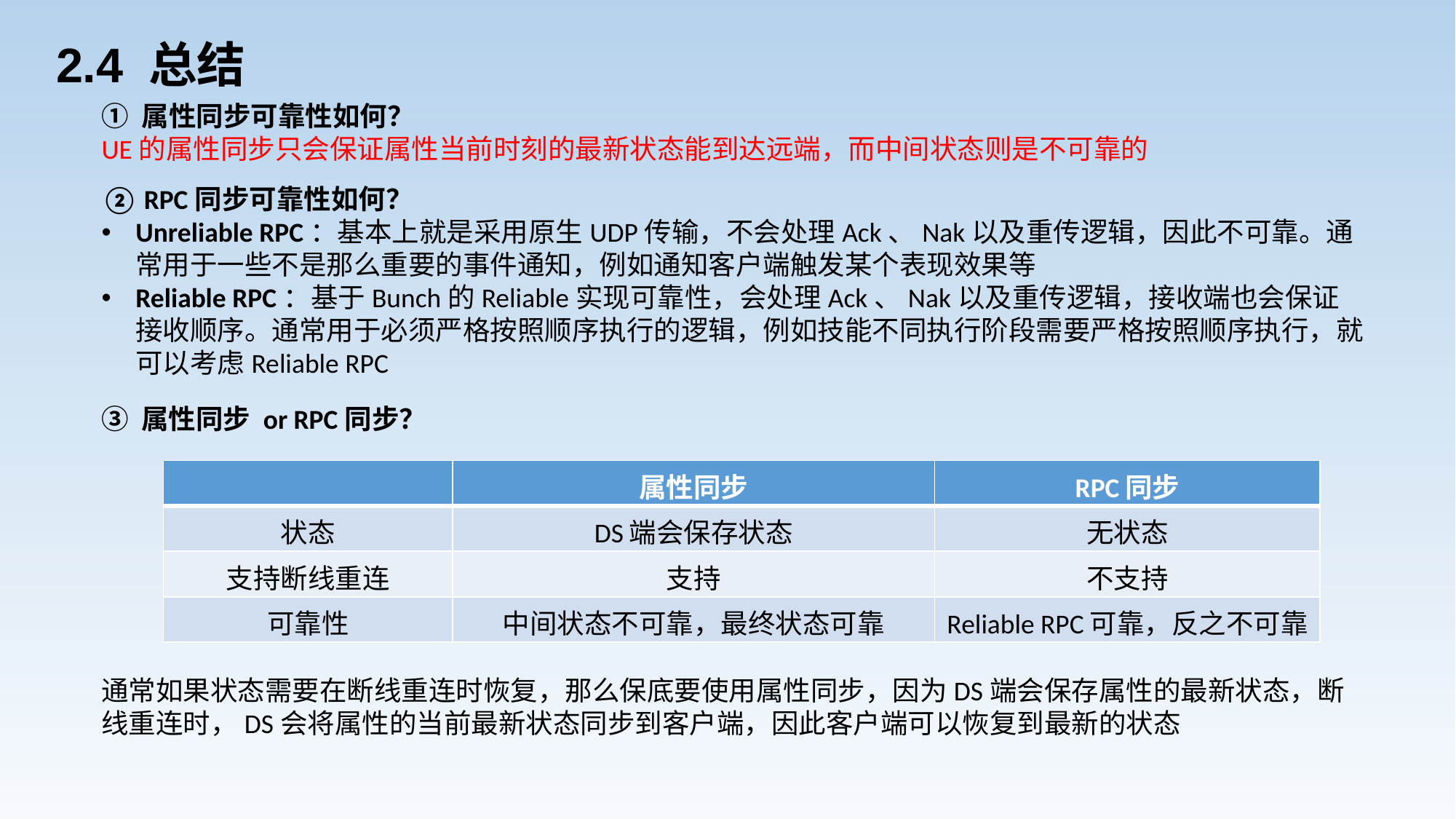

2.4 总结
① 属性同步可靠性如何？
UE的属性同步只会保证属性当前时刻的最新状态能到达远端，而中间状态则是不可靠的
② RPC同步可靠性如何？
Unreliable RPC：基本上就是采用原生UDP传输，不会处理Ack、Nak以及重传逻辑，因此不可靠。通常用于一些不是那么重要的事件通知，例如通知客户端触发某个表现效果等
Reliable RPC：基于Bunch的Reliable实现可靠性，会处理Ack、Nak以及重传逻辑，接收端也会保证接收顺序。通常用于必须严格按照顺序执行的逻辑，例如技能不同执行阶段需要严格按照顺序执行，就可以考虑Reliable RPC
③ 属性同步 or RPC同步？
|  | 属性同步 | RPC同步 |
| --- | --- | --- |
| 状态 | DS端会保存状态 | 无状态 |
| 支持断线重连 | 支持 | 不支持 |
| 可靠性 | 中间状态不可靠，最终状态可靠 | Reliable RPC可靠，反之不可靠 |
通常如果状态需要在断线重连时恢复，那么保底要使用属性同步，因为DS端会保存属性的最新状态，断线重连时，DS会将属性的当前最新状态同步到客户端，因此客户端可以恢复到最新的状态